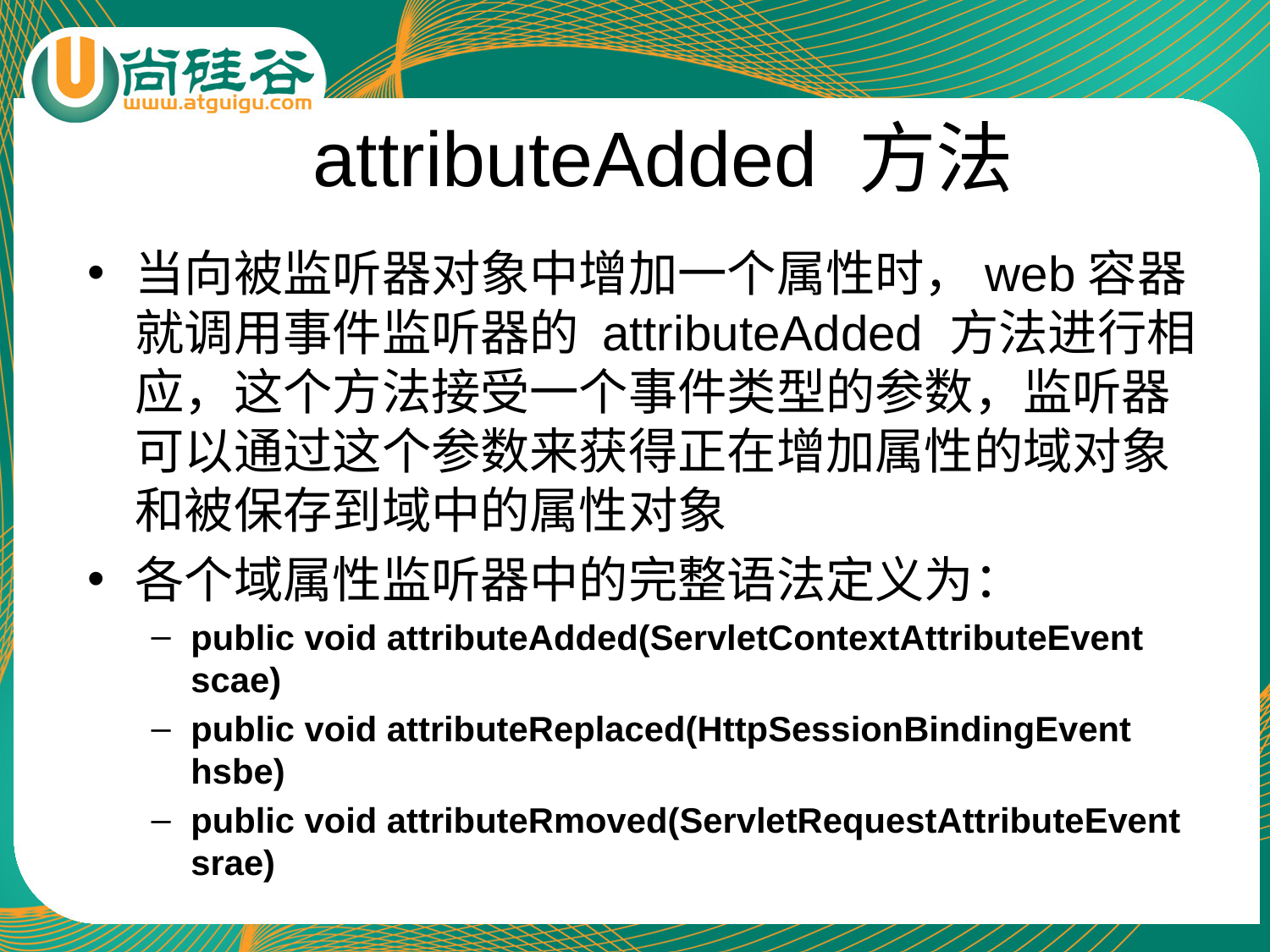

# attributeAdded 方法
当向被监听器对象中增加一个属性时，web容器就调用事件监听器的 attributeAdded 方法进行相应，这个方法接受一个事件类型的参数，监听器可以通过这个参数来获得正在增加属性的域对象和被保存到域中的属性对象
各个域属性监听器中的完整语法定义为：
public void attributeAdded(ServletContextAttributeEvent scae)
public void attributeReplaced(HttpSessionBindingEvent  hsbe)
public void attributeRmoved(ServletRequestAttributeEvent srae)